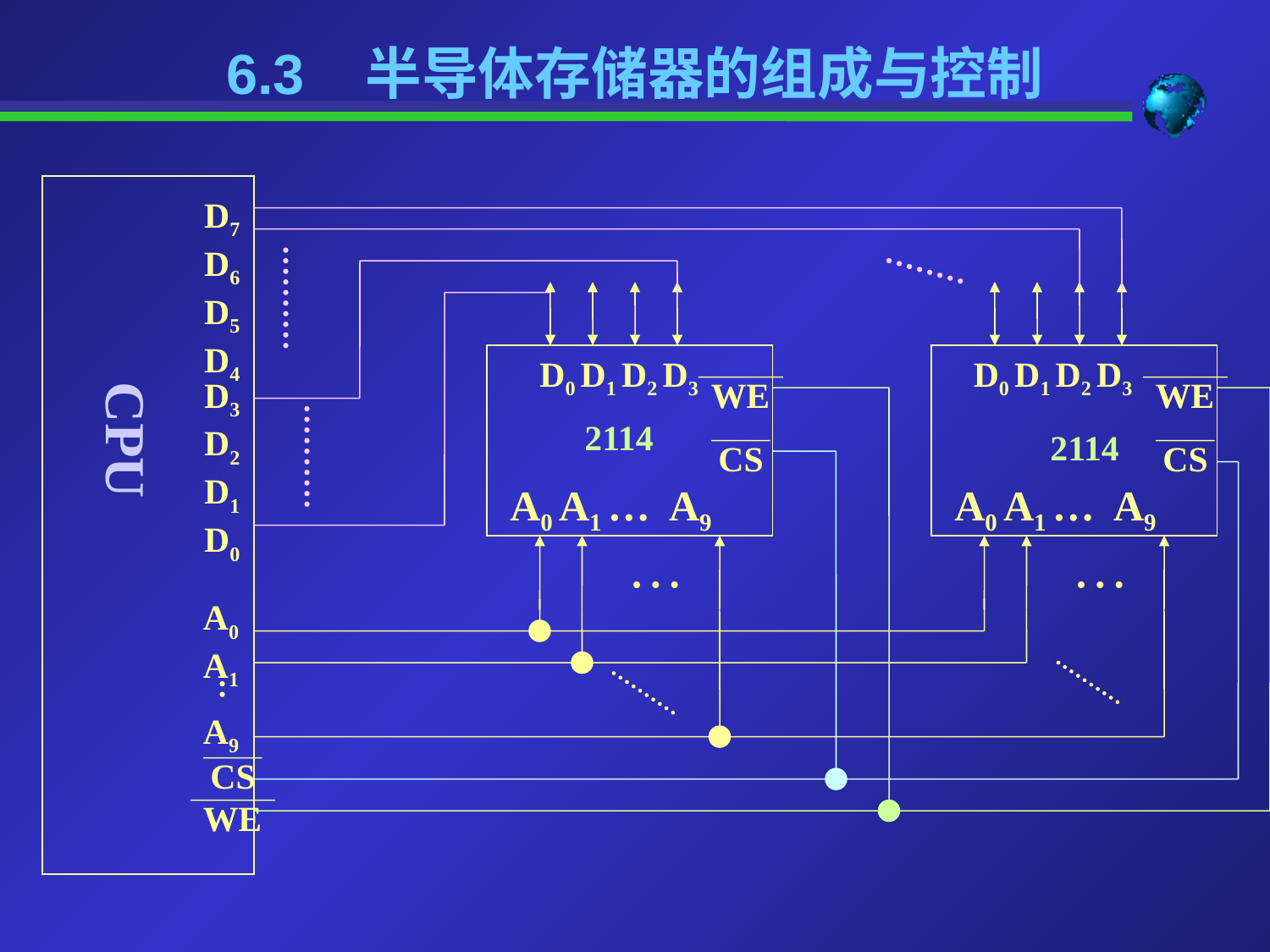

6.3   半导体存储器的组成与控制

D7 D6 D5 D4

CPU
D0 D1 D2 D3

D0 D1 D2 D3

D3 D2 D1 D0
WE

WE

2114
2114
CS

CS

 A0 A1 …  A9
 A0 A1 …  A9

…

…

A0 A1
A9

CS

WE

36